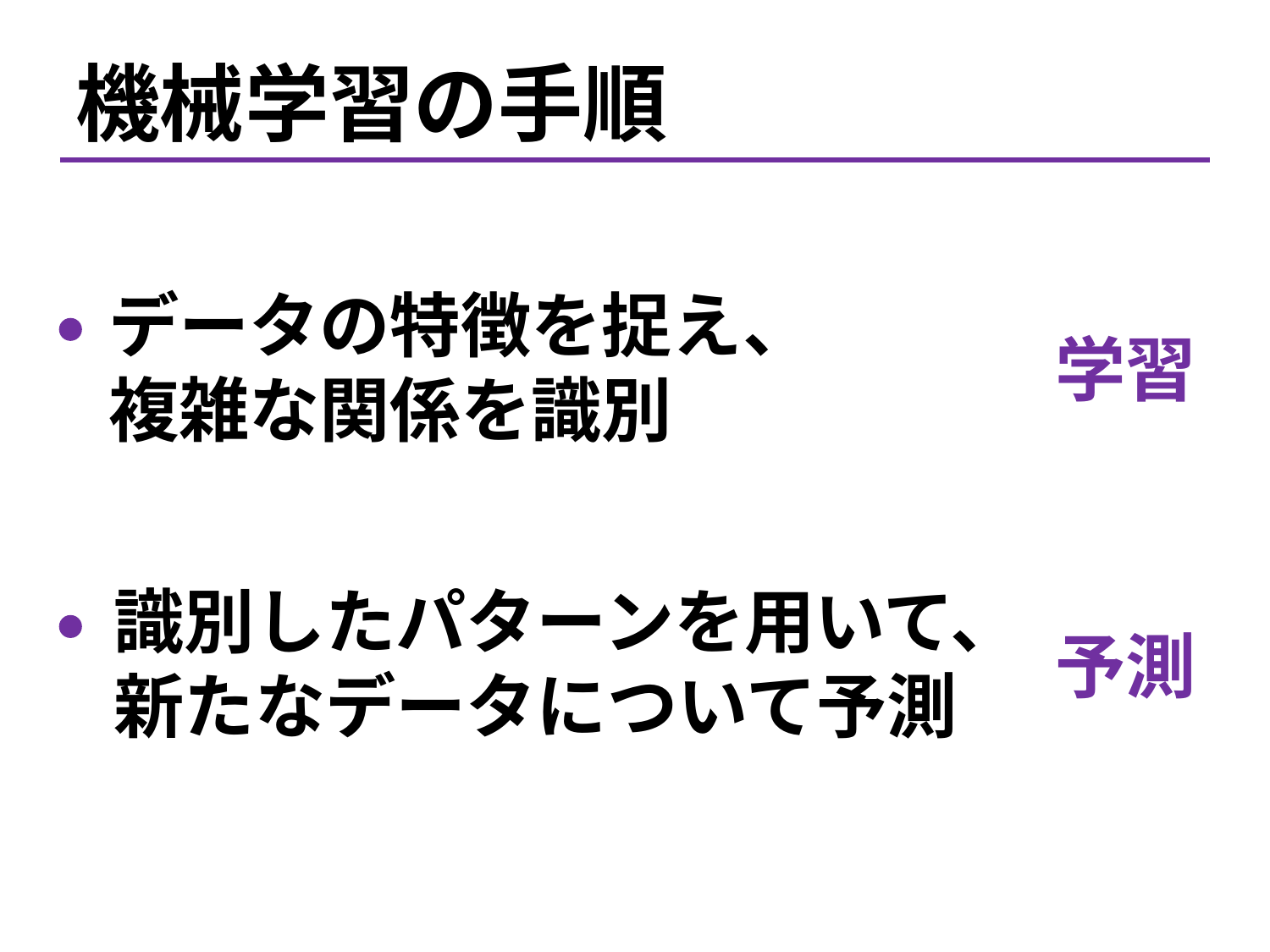

機械学習の手順
データの特徴を捉え、
複雑な関係を識別

学習
識別したパターンを用いて、
新たなデータについて予測

予測